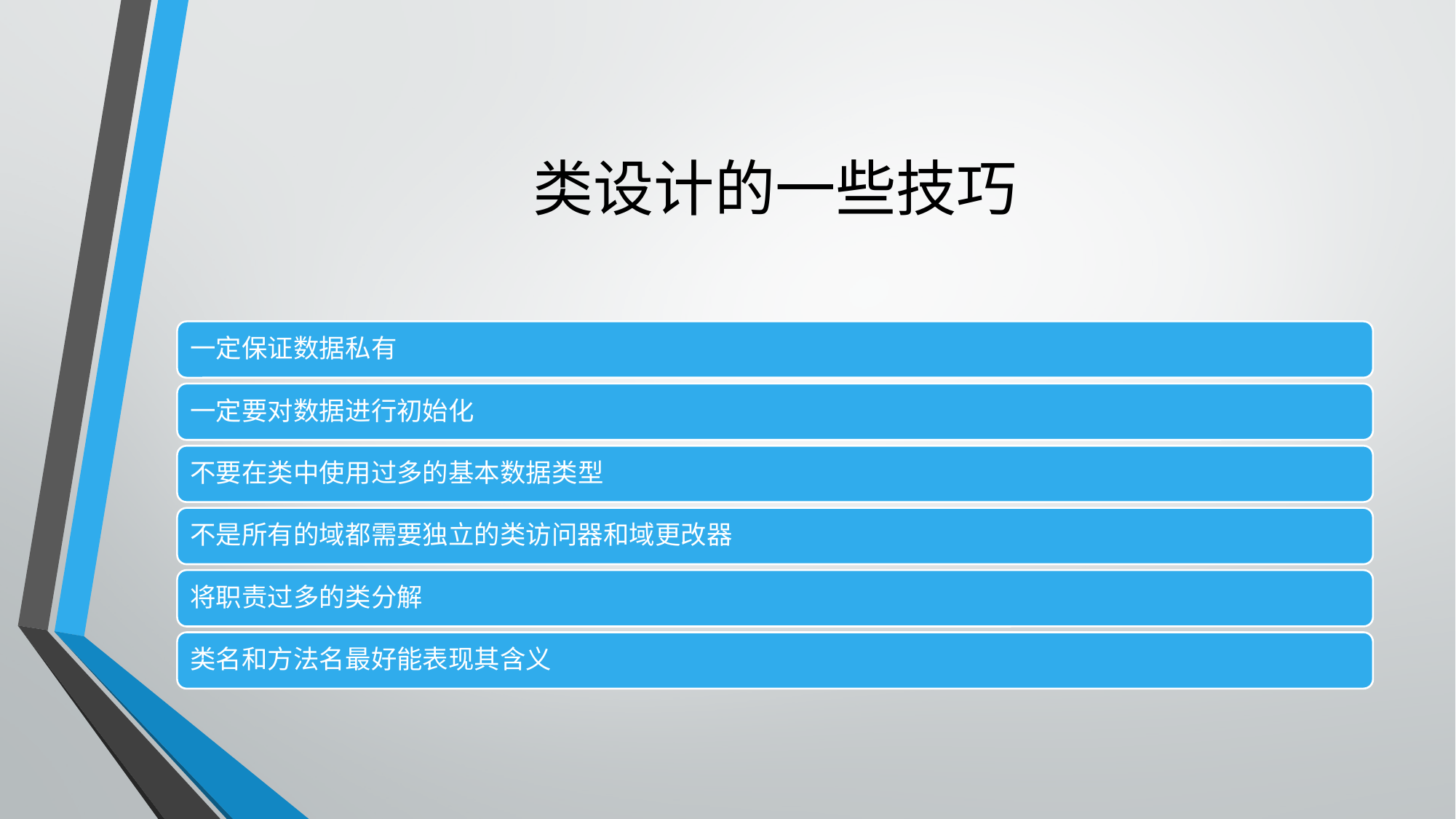

# 类设计的一些技巧
一定保证数据私有
一定要对数据进行初始化
不要在类中使用过多的基本数据类型
不是所有的域都需要独立的类访问器和域更改器
将职责过多的类分解
类名和方法名最好能表现其含义